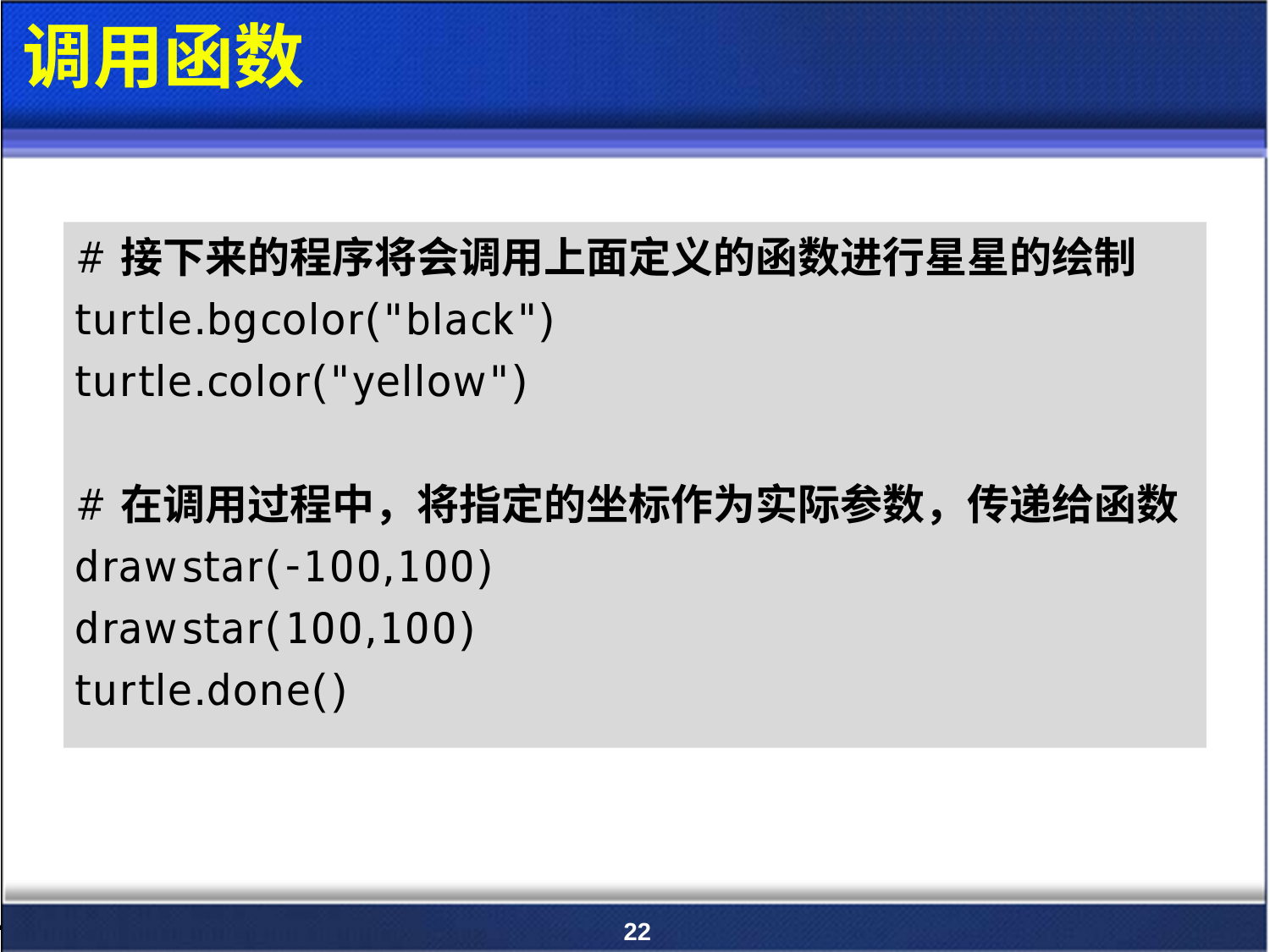

# 调用函数
#接下来的程序将会调用上面定义的函数进行星星的绘制
turtle.bgcolor("black")
turtle.color("yellow")

#在调用过程中，将指定的坐标作为实际参数，传递给函数
drawstar(-100,100)
drawstar(100,100)
turtle.done()
22